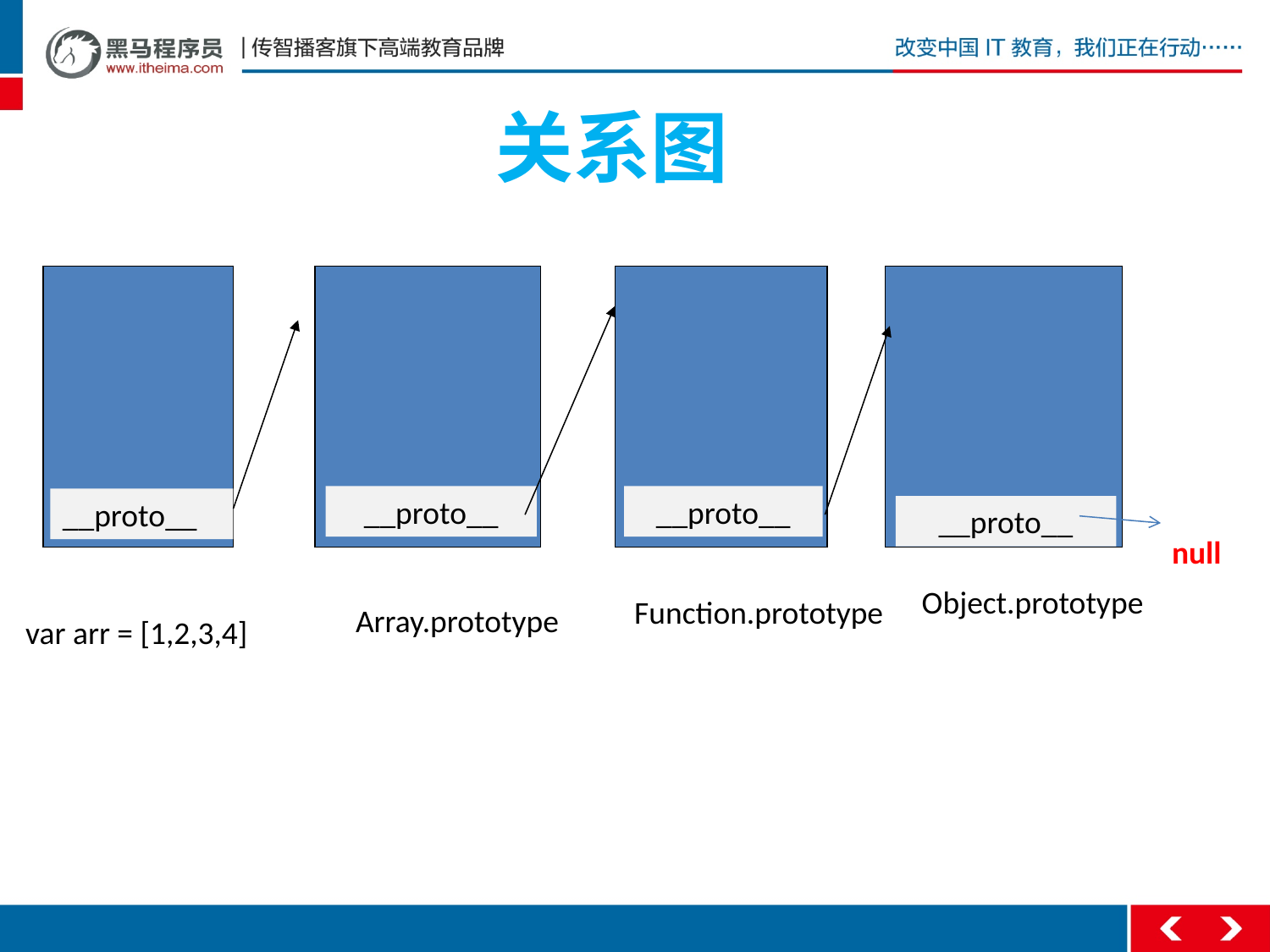

# 关系图

__proto__
__proto__
__proto__
__proto__
null
Object.prototype
Function.prototype
Array.prototype
var arr = [1,2,3,4]